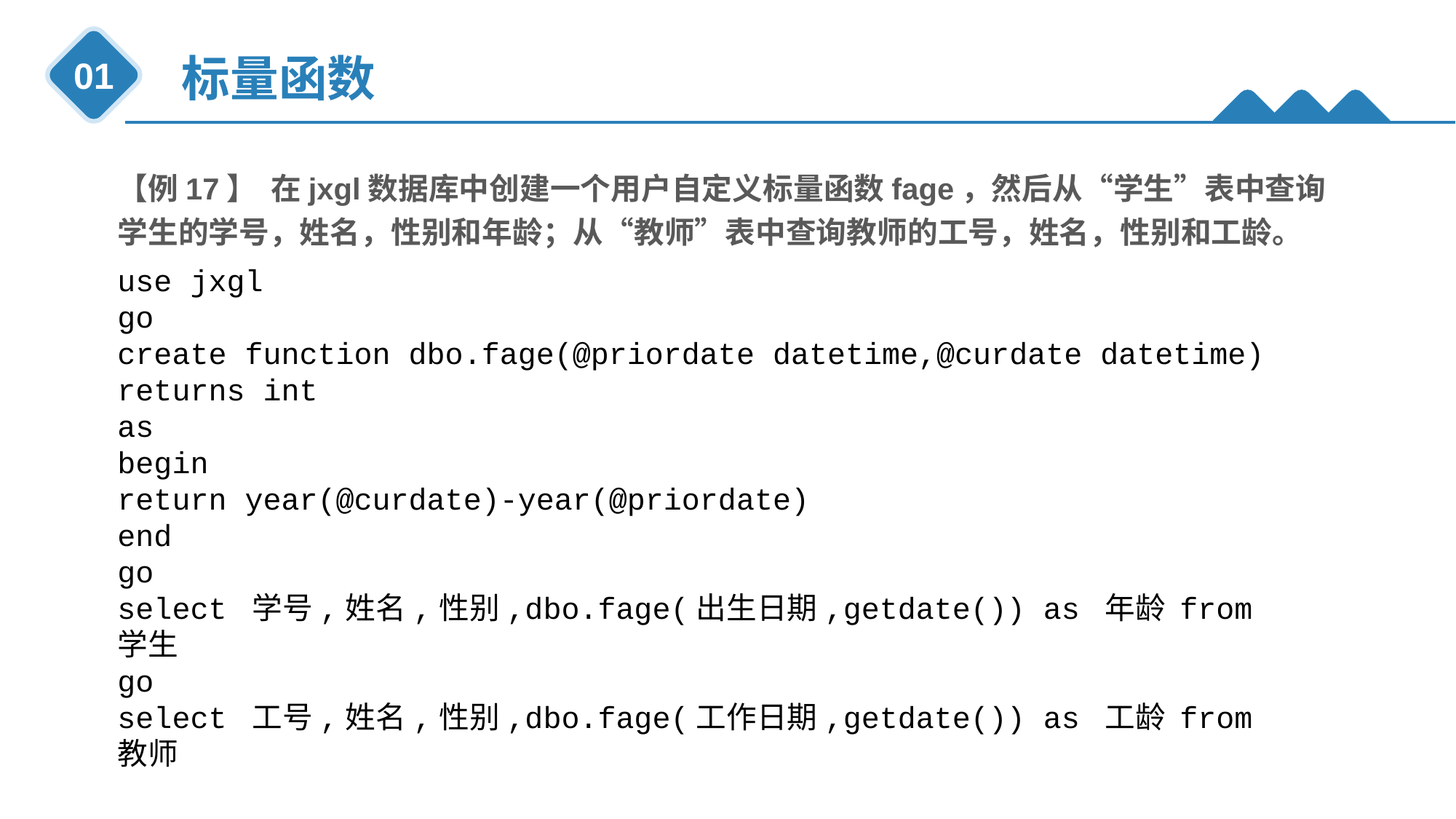

标量函数
01

【例17】  在jxgl数据库中创建一个用户自定义标量函数fage，然后从“学生”表中查询学生的学号，姓名，性别和年龄；从“教师”表中查询教师的工号，姓名，性别和工龄。
use jxgl
go
create function dbo.fage(@priordate datetime,@curdate datetime)
returns int
as
begin
return year(@curdate)-year(@priordate)
end
go
select 学号,姓名,性别,dbo.fage(出生日期,getdate()) as 年龄 from 学生
go
select 工号,姓名,性别,dbo.fage(工作日期,getdate()) as 工龄 from 教师